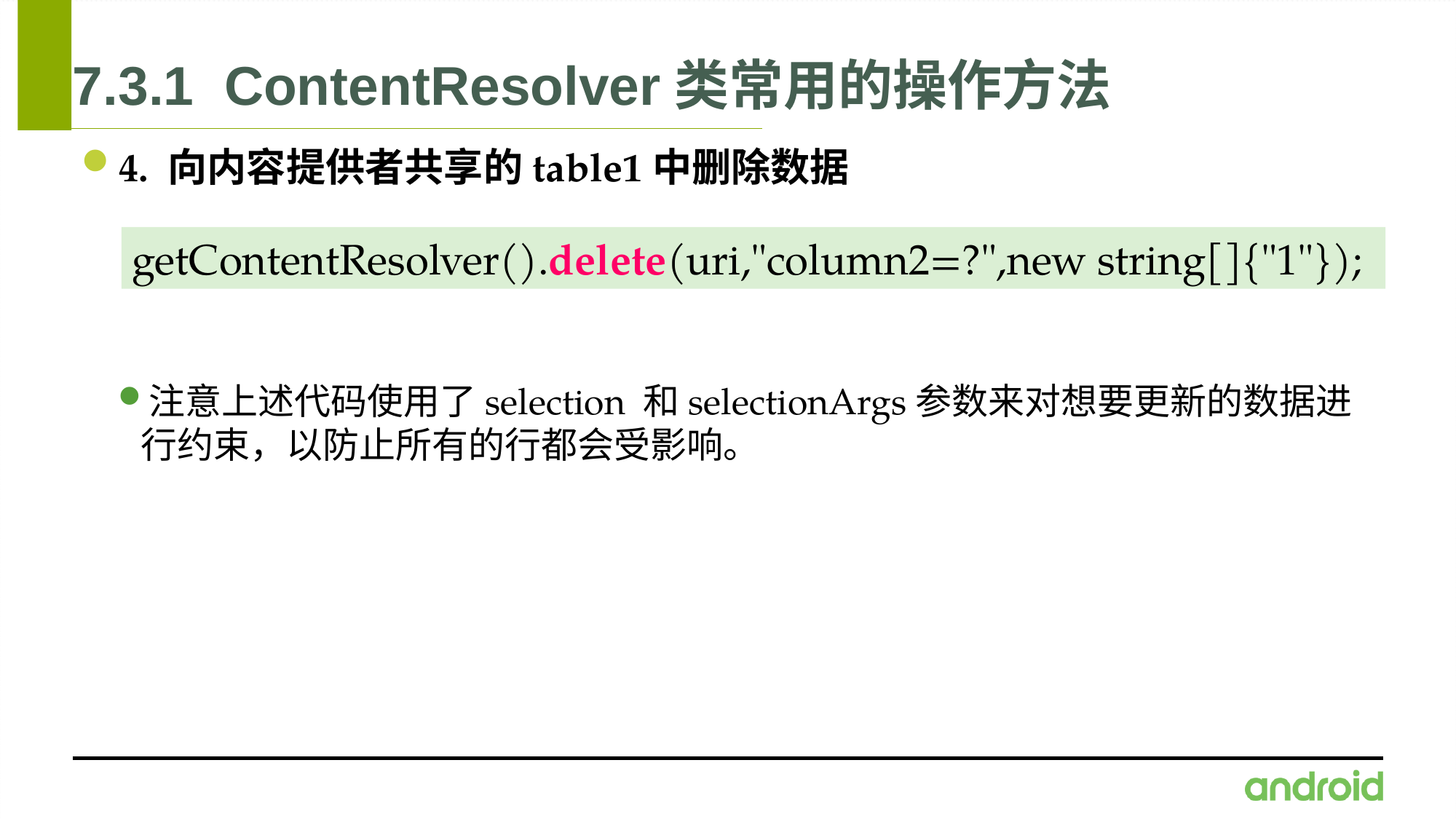

# 7.3.1  ContentResolver类常用的操作方法
4. 向内容提供者共享的table1中删除数据

注意上述代码使用了selection 和selectionArgs参数来对想要更新的数据进行约束，以防止所有的行都会受影响。

getContentResolver().delete(uri,"column2=?",new string[]{"1"});